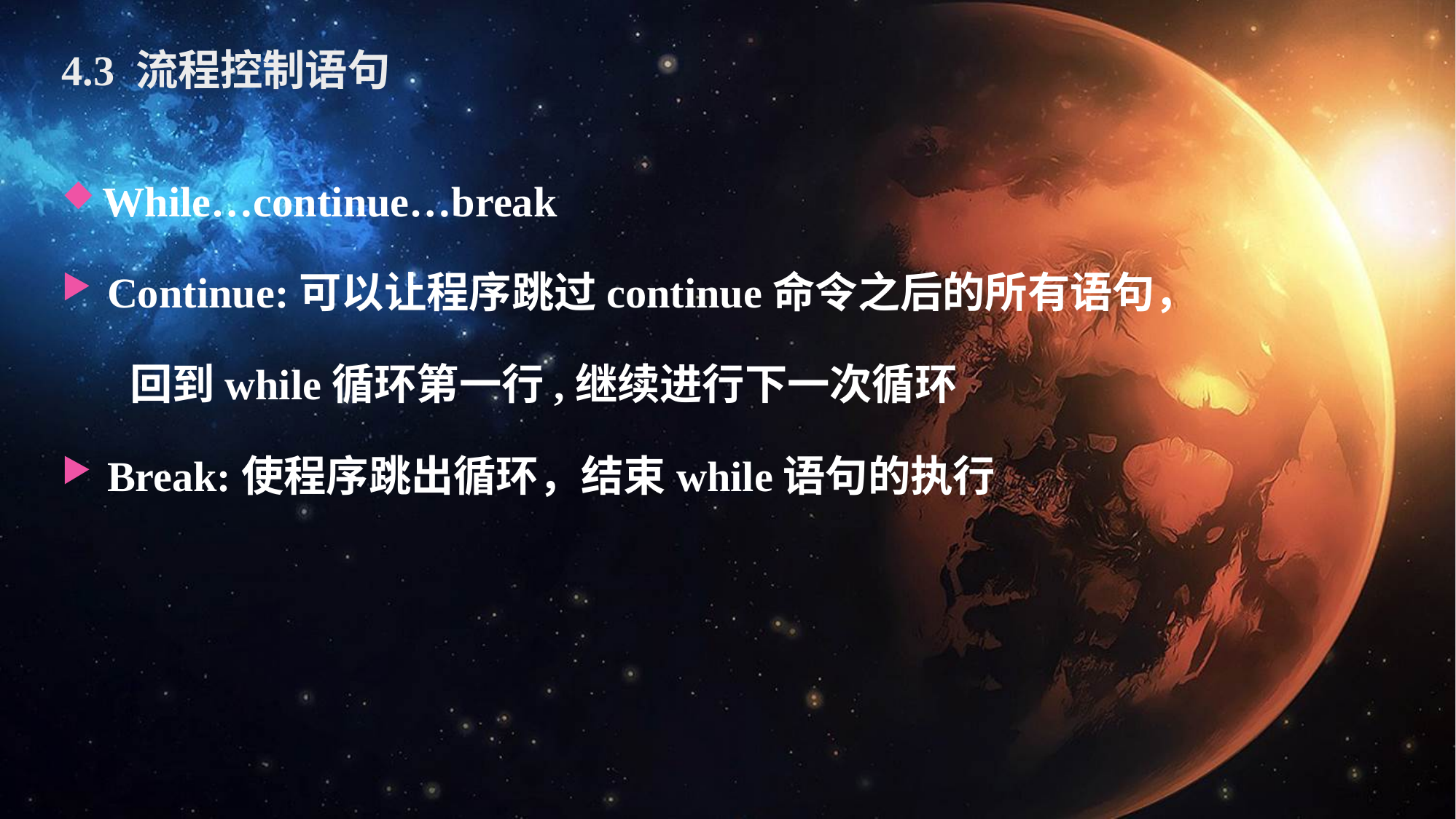

4.3 流程控制语句
While…continue…break
Continue:可以让程序跳过continue命令之后的所有语句，
      回到while循环第一行,继续进行下一次循环
Break:使程序跳出循环，结束while语句的执行